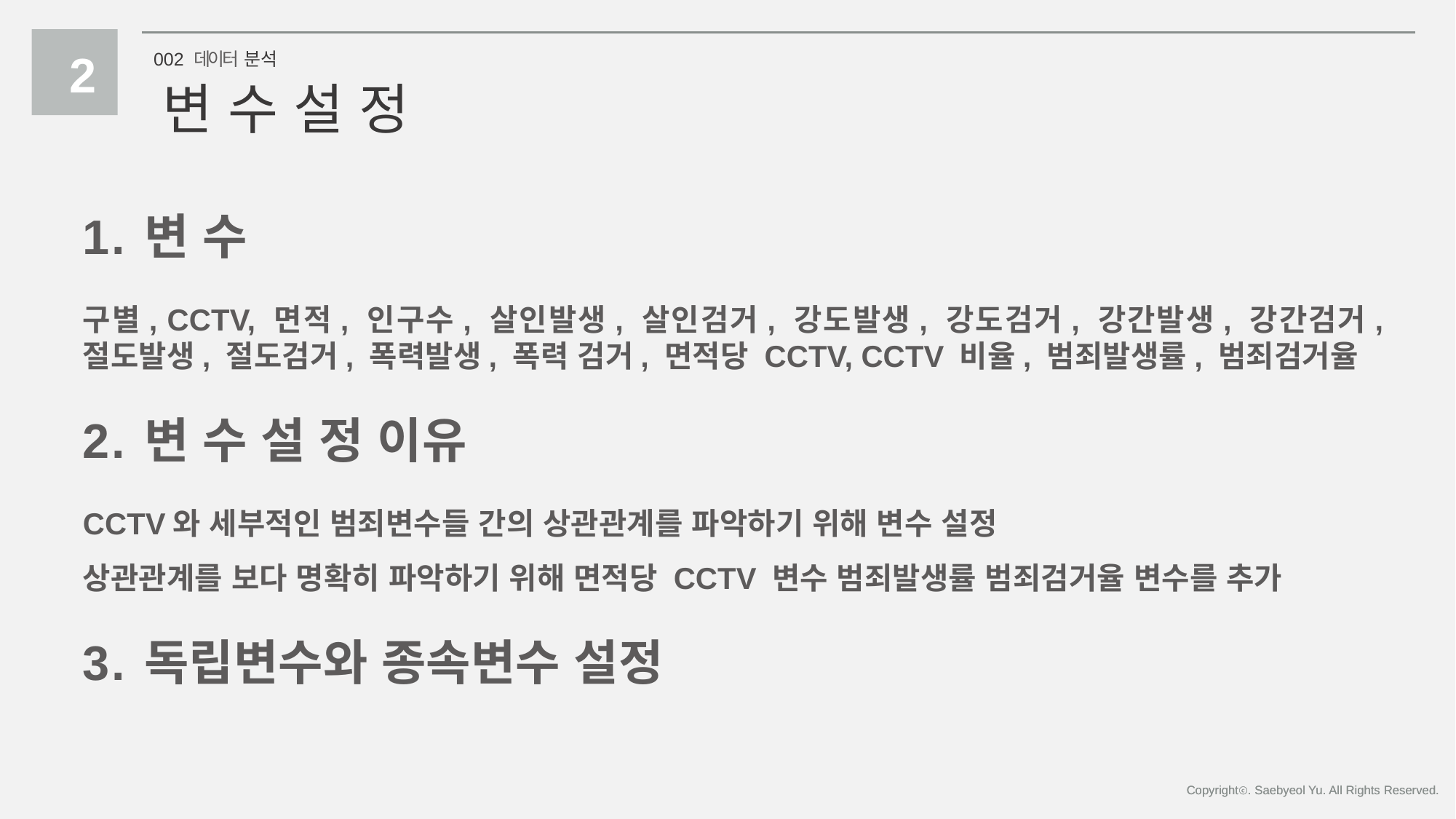

2
002 데이터 분석
변 수 설 정
변 수

구별, CCTV, 면적, 인구수, 살인발생, 살인검거, 강도발생, 강도검거, 강간발생, 강간검거, 절도발생, 절도검거, 폭력발생, 폭력 검거, 면적당 CCTV, CCTV 비율, 범죄발생률, 범죄검거율

변 수 설 정 이유

CCTV와 세부적인 범죄변수들 간의 상관관계를 파악하기 위해 변수 설정

상관관계를 보다 명확히 파악하기 위해 면적당 CCTV 변수 범죄발생률 범죄검거율 변수를 추가

독립변수와 종속변수 설정
Copyrightⓒ. Saebyeol Yu. All Rights Reserved.